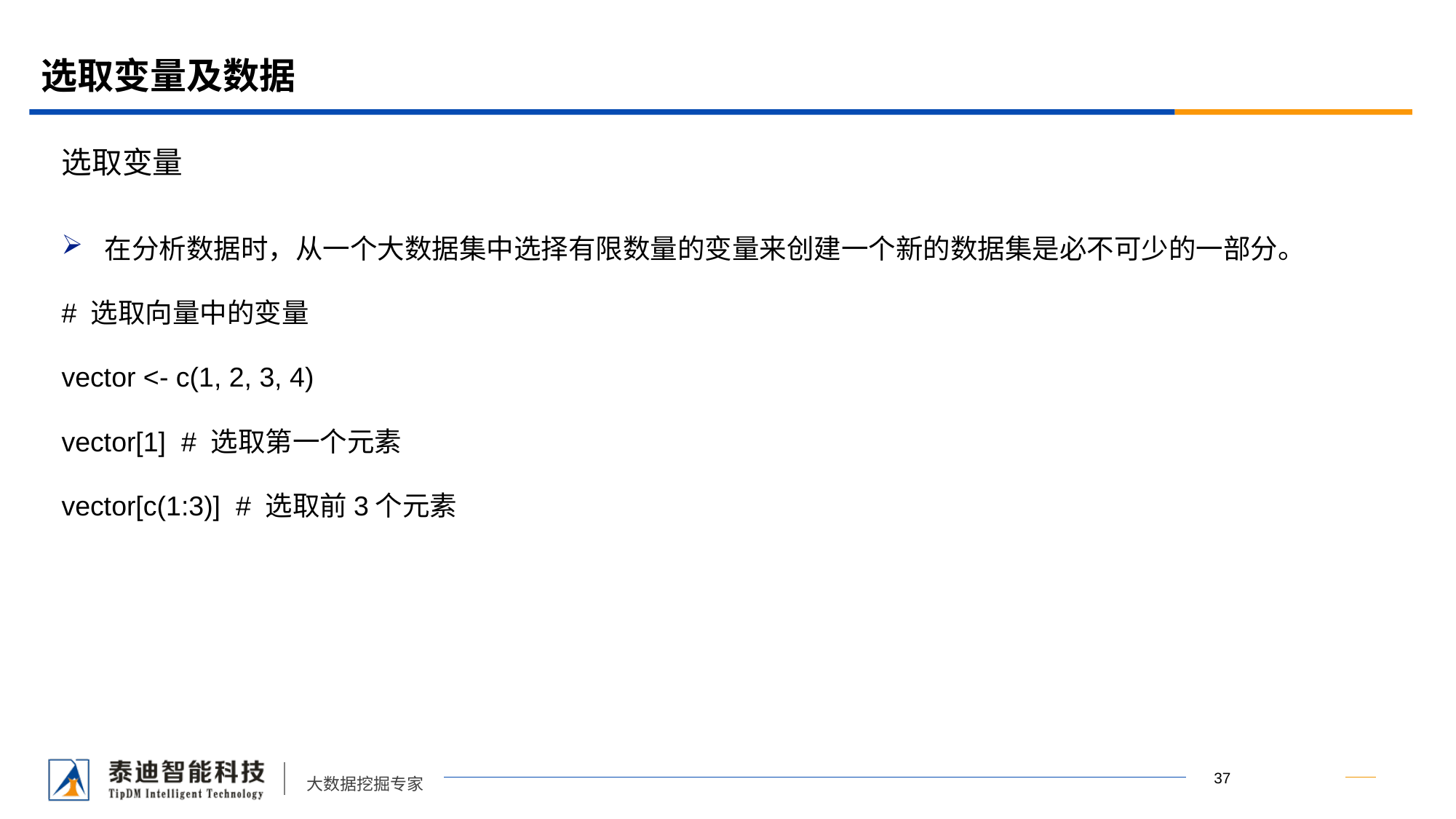

# 选取变量及数据
选取变量
在分析数据时，从一个大数据集中选择有限数量的变量来创建一个新的数据集是必不可少的一部分。
# 选取向量中的变量
vector <- c(1, 2, 3, 4)
vector[1]  # 选取第一个元素
vector[c(1:3)]  # 选取前3个元素